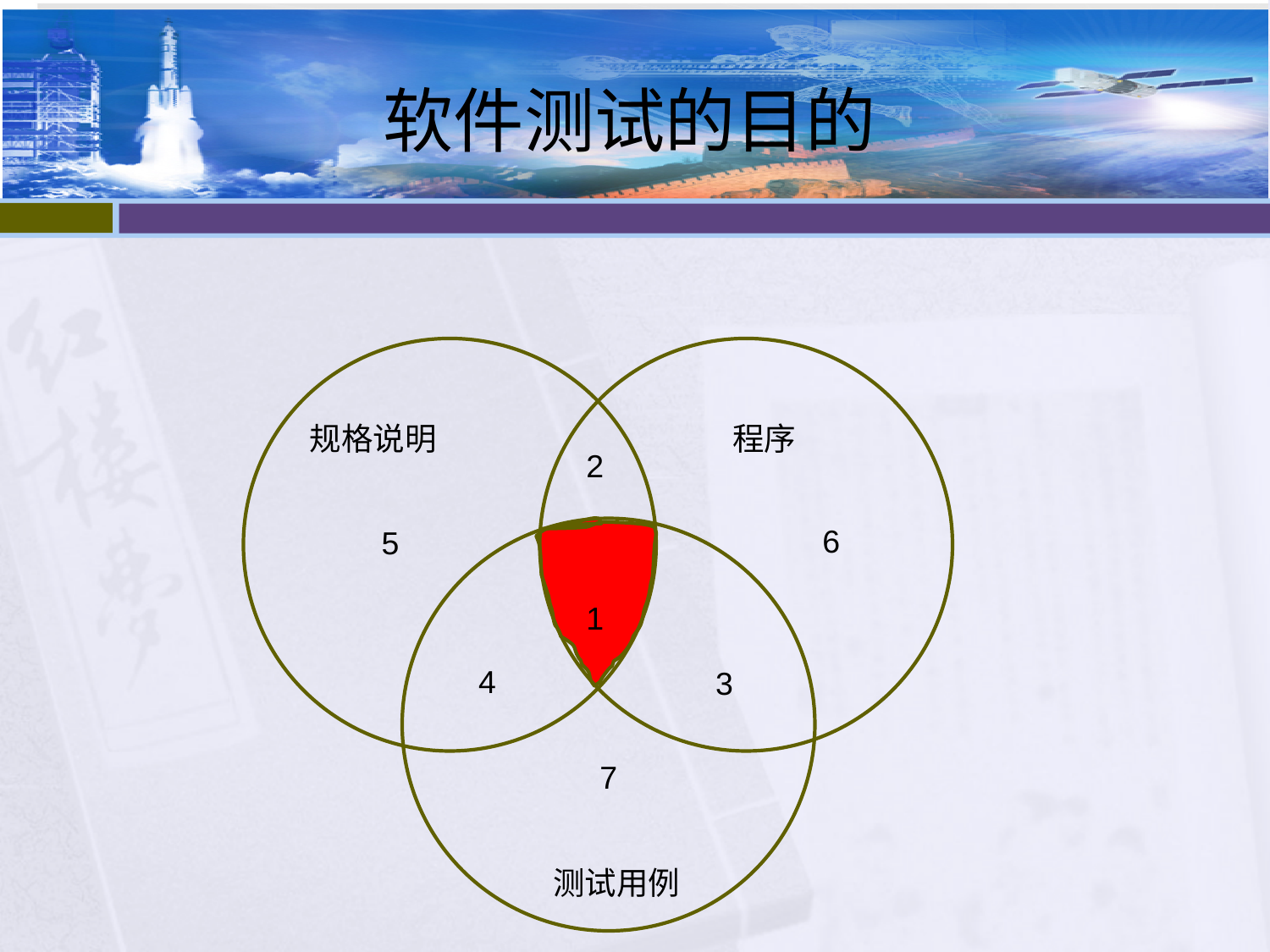

# 软件测试的目的

规格说明
程序
2
6
5

1
4
3
7
测试用例